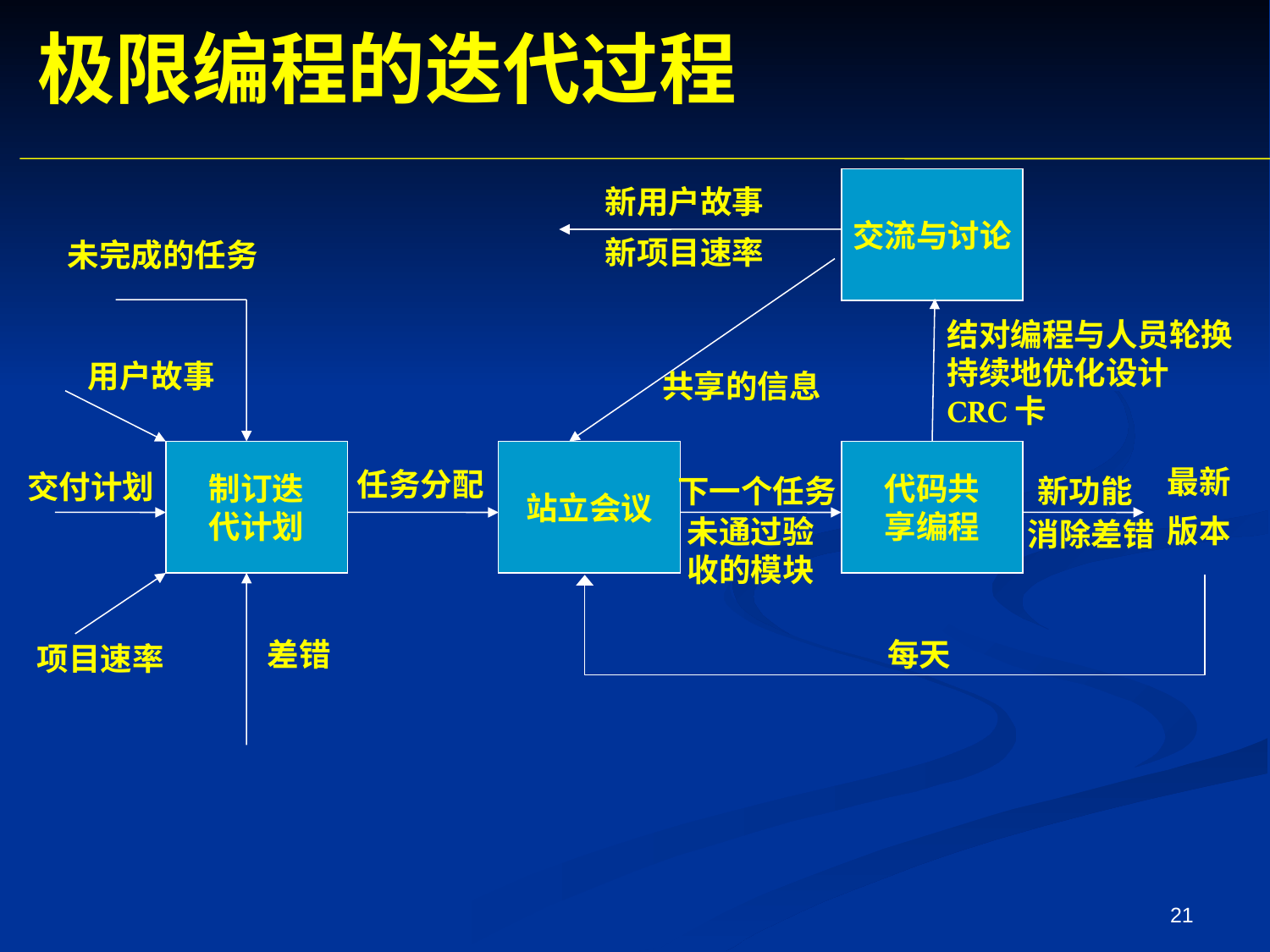

极限编程的迭代过程

交流与讨论
新用户故事
新项目速率
未完成的任务

结对编程与人员轮换
持续地优化设计
CRC卡
用户故事
共享的信息

制订迭
代计划
站立会议
代码共
享编程
最新
版本
任务分配
交付计划
新功能
下一个任务
未通过验收的模块
消除差错

差错
每天
项目速率
21